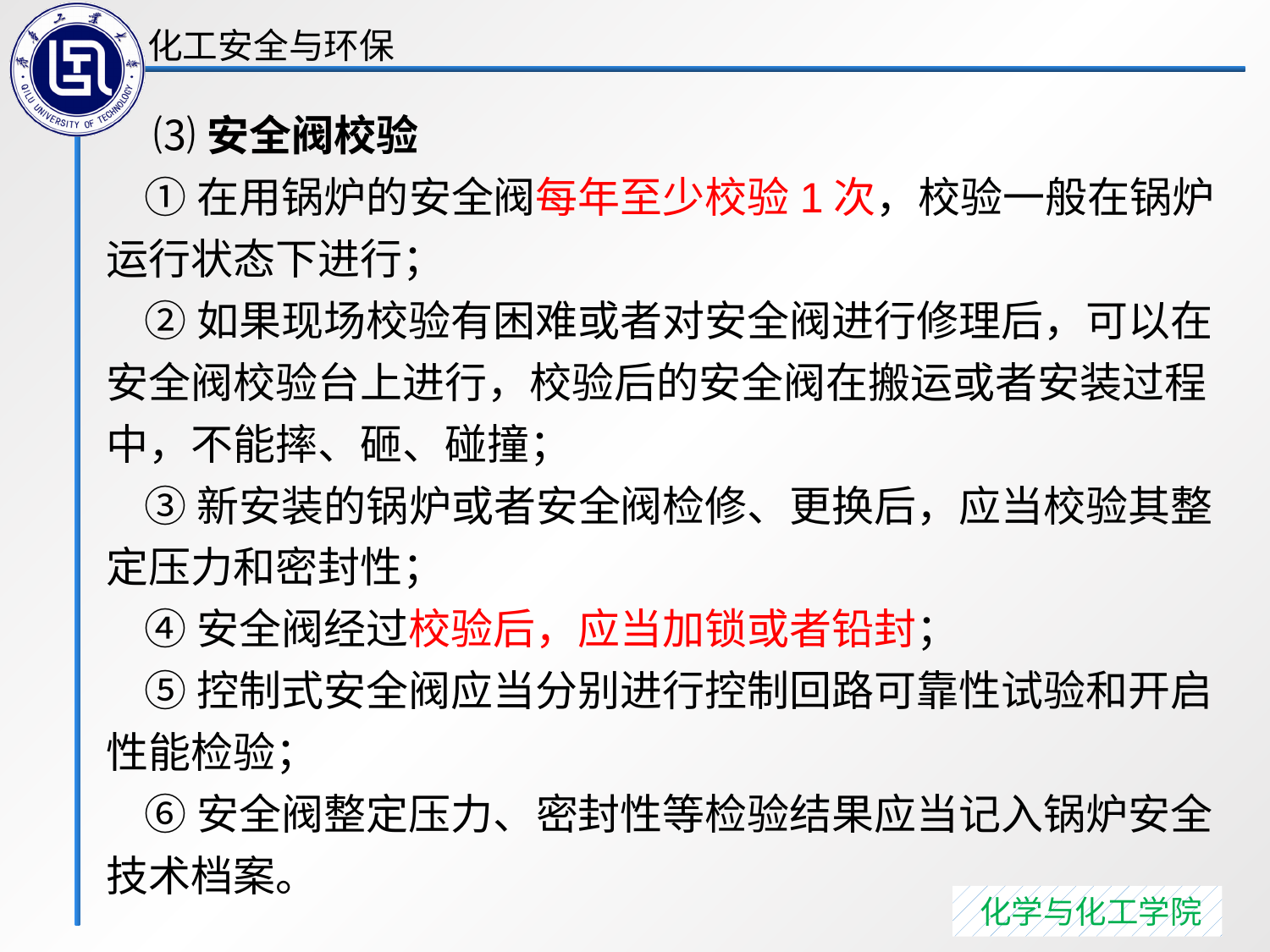

⑶安全阀校验
    ①在用锅炉的安全阀每年至少校验1次，校验一般在锅炉运行状态下进行；
    ②如果现场校验有困难或者对安全阀进行修理后，可以在安全阀校验台上进行，校验后的安全阀在搬运或者安装过程中，不能摔、砸、碰撞；
    ③新安装的锅炉或者安全阀检修、更换后，应当校验其整定压力和密封性；
    ④安全阀经过校验后，应当加锁或者铅封；
    ⑤控制式安全阀应当分别进行控制回路可靠性试验和开启性能检验；
    ⑥安全阀整定压力、密封性等检验结果应当记入锅炉安全技术档案。